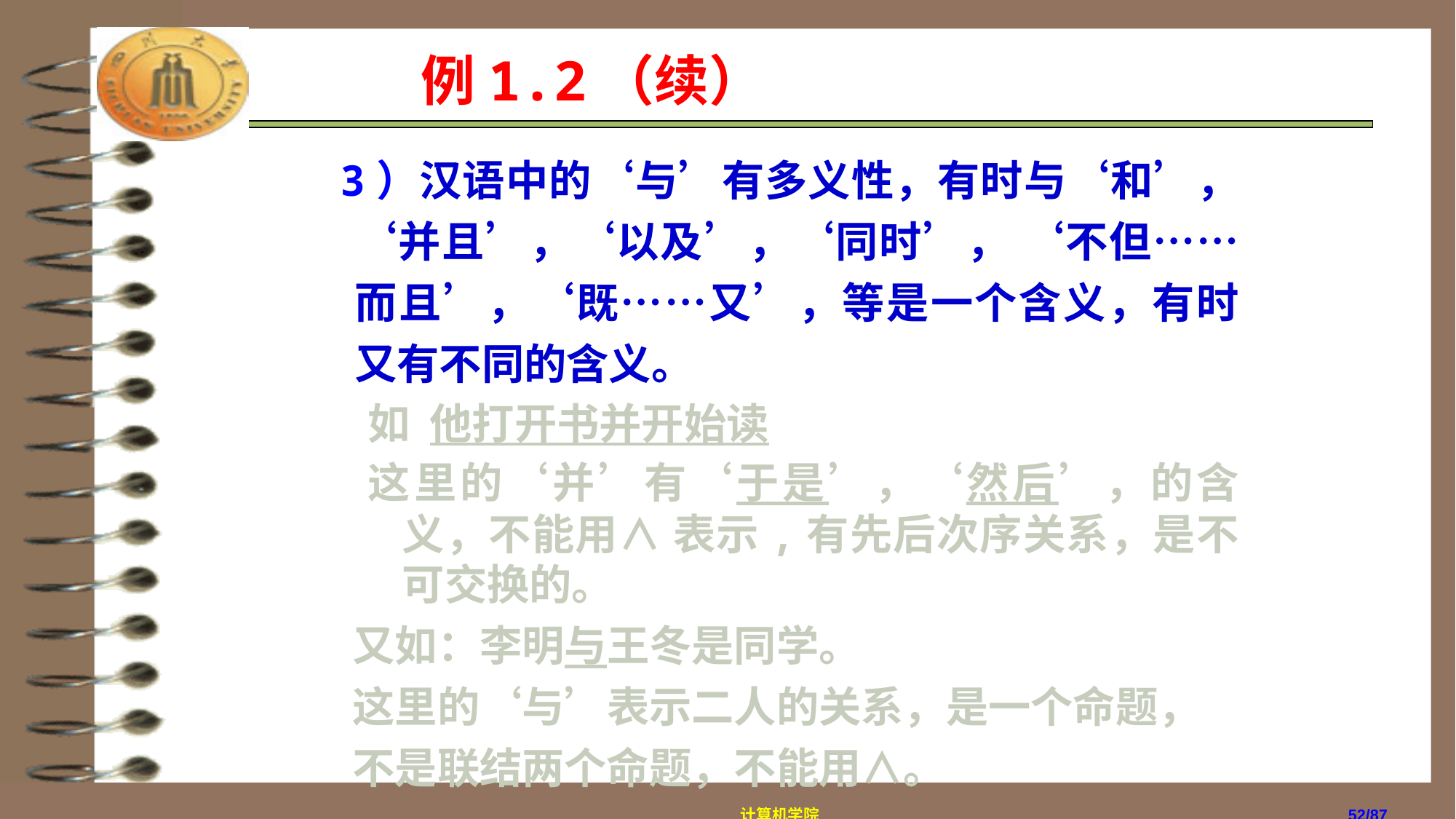

# 例1.2（续）
 3）汉语中的‘与’有多义性，有时与‘和’，‘并且’，‘以及’，‘同时’， ‘不但……而且’，‘既……又’，等是一个含义，有时又有不同的含义。
如  他打开书并开始读
这里的‘并’有‘于是’，‘然后’，的含义，不能用∧ 表示,有先后次序关系，是不可交换的。
   又如：李明与王冬是同学。
   这里的‘与’表示二人的关系，是一个命题，
   不是联结两个命题，不能用∧。

计算机学院
52/87